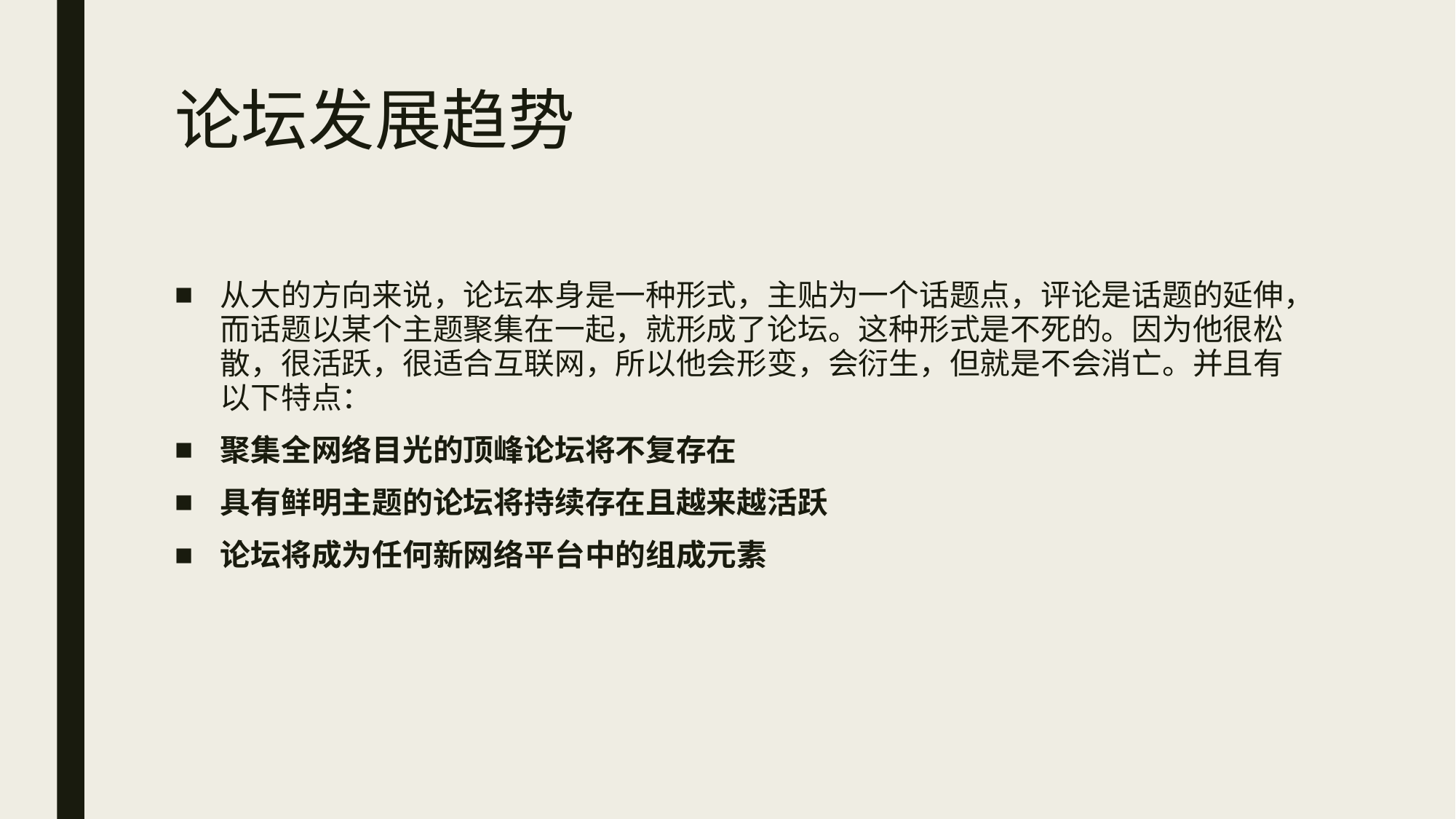

# 论坛发展趋势
从大的方向来说，论坛本身是一种形式，主贴为一个话题点，评论是话题的延伸，而话题以某个主题聚集在一起，就形成了论坛。这种形式是不死的。因为他很松散，很活跃，很适合互联网，所以他会形变，会衍生，但就是不会消亡。并且有以下特点：
聚集全网络目光的顶峰论坛将不复存在
具有鲜明主题的论坛将持续存在且越来越活跃
论坛将成为任何新网络平台中的组成元素